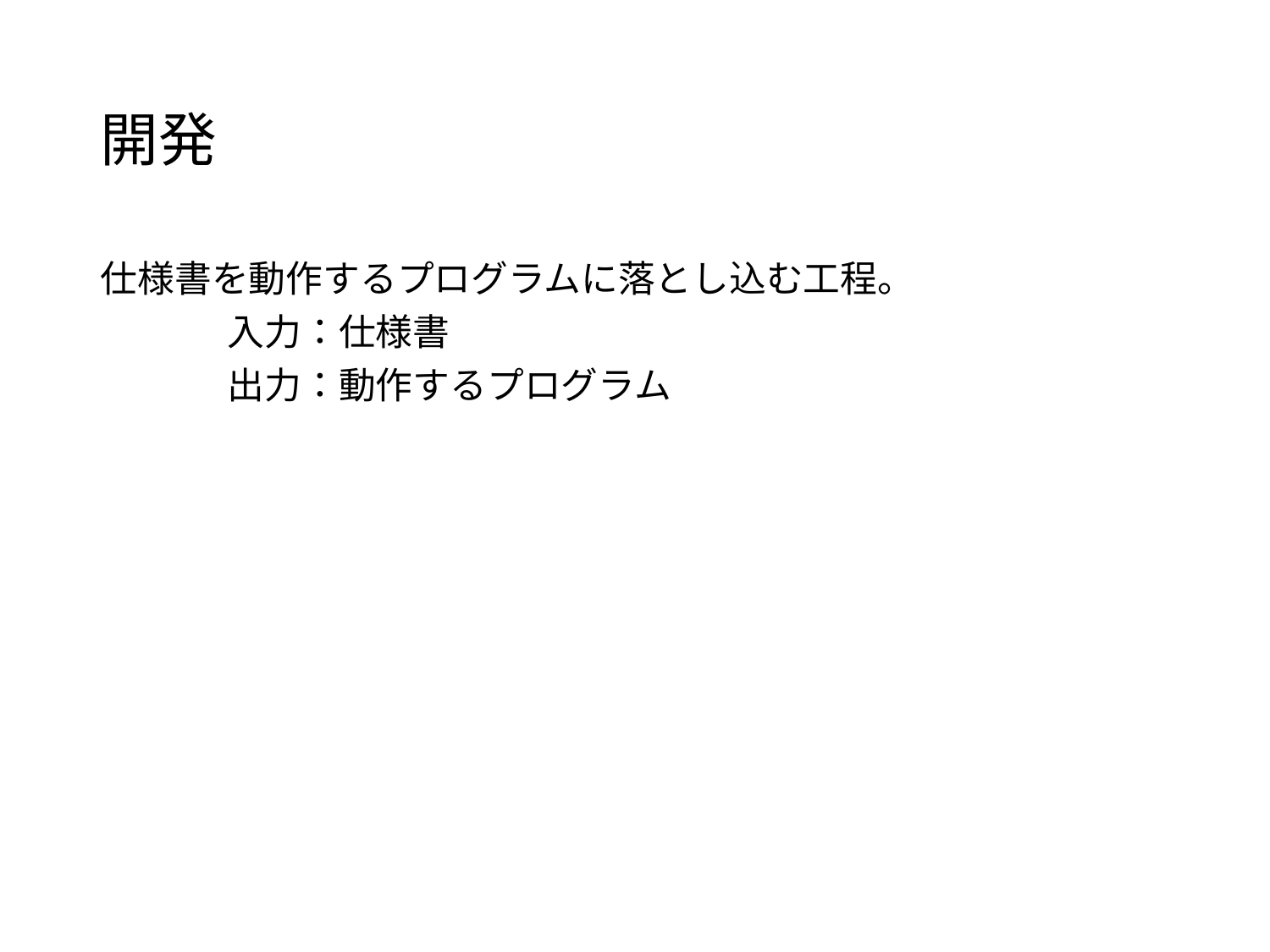

# 開発
仕様書を動作するプログラムに落とし込む工程。
	入力：仕様書
	出力：動作するプログラム